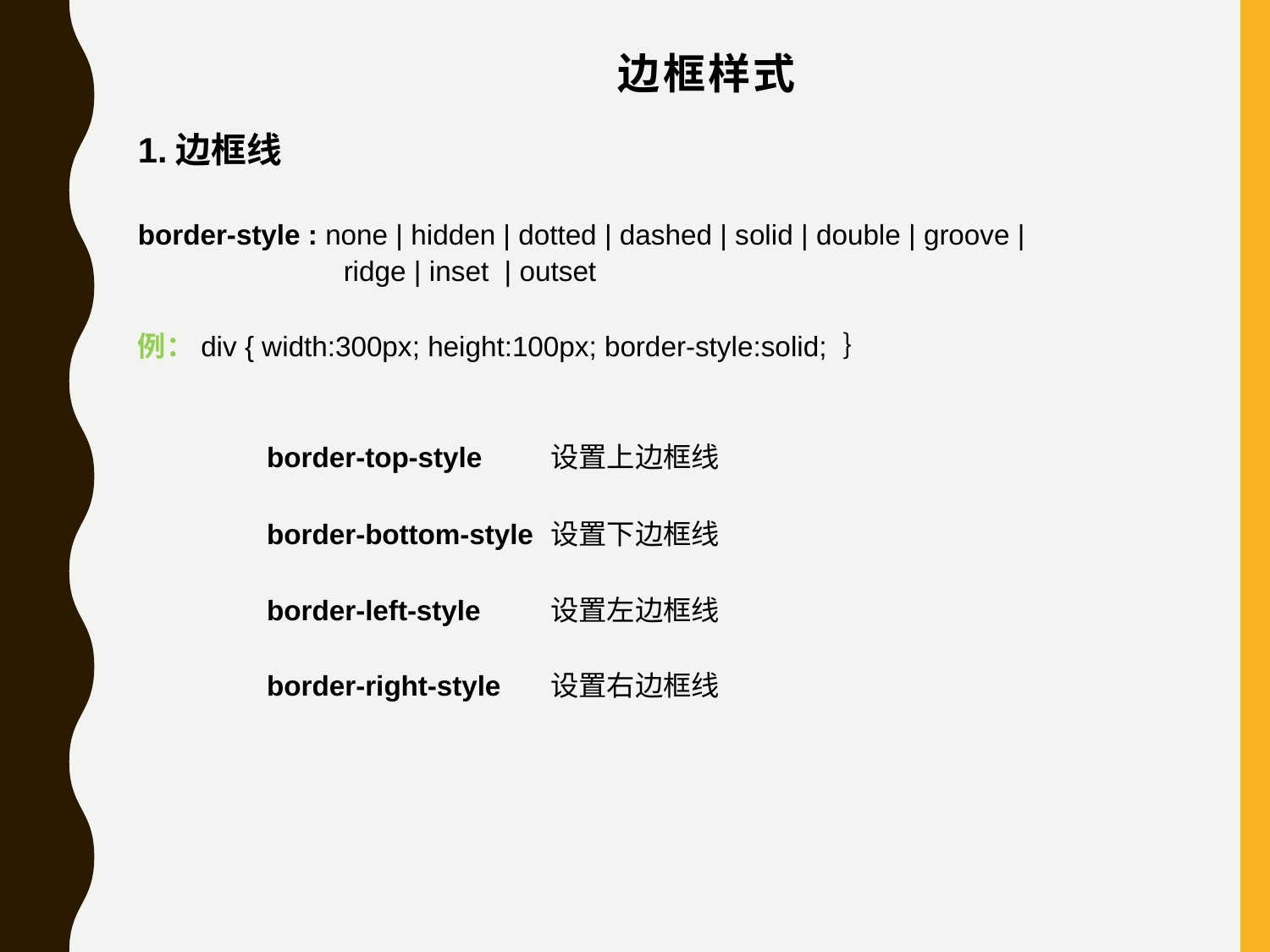

# 边框样式
1.边框线

border-style : none | hidden | dotted | dashed | solid | double | groove |
		      ridge | inset  | outset

例：div { width:300px; height:100px; border-style:solid; ｝

border-top-style 	设置上边框线

border-bottom-style 	设置下边框线

border-left-style 	设置左边框线

border-right-style 	设置右边框线